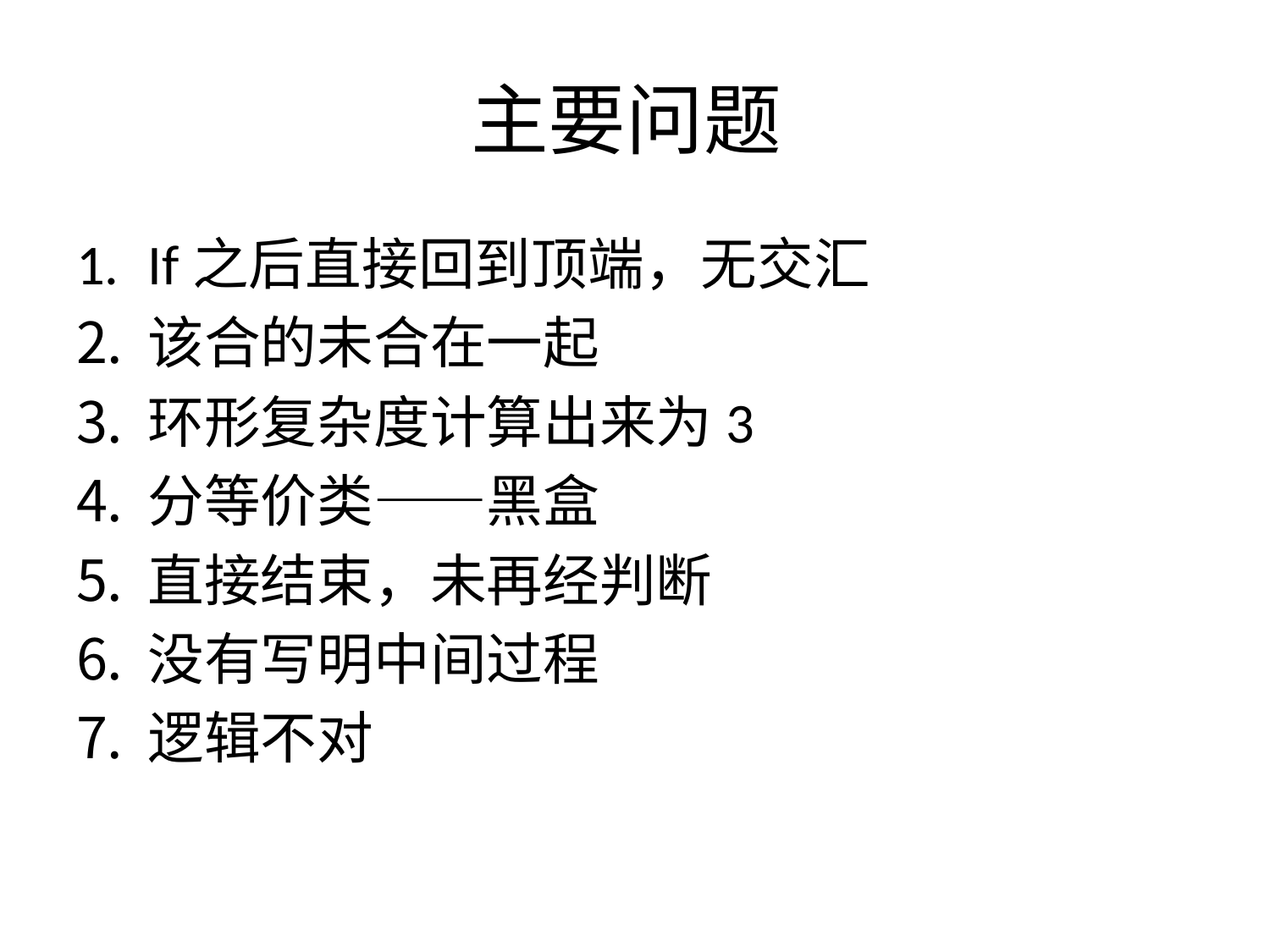

# 主要问题
If之后直接回到顶端，无交汇
该合的未合在一起
环形复杂度计算出来为3
分等价类——黑盒
直接结束，未再经判断
没有写明中间过程
逻辑不对